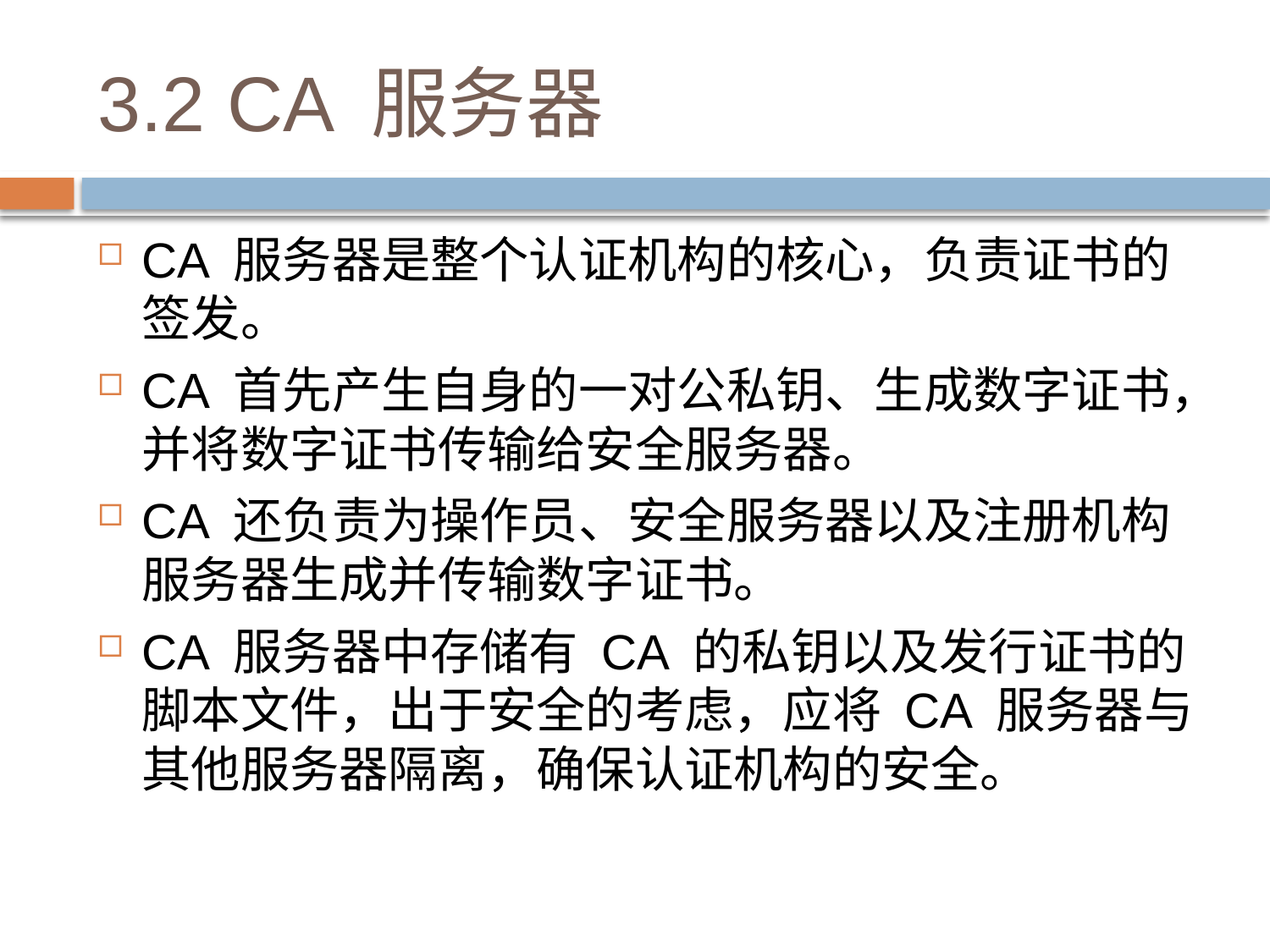

# 3.2 CA 服务器
CA 服务器是整个认证机构的核心，负责证书的签发。
CA 首先产生自身的一对公私钥、生成数字证书，并将数字证书传输给安全服务器。
CA 还负责为操作员、安全服务器以及注册机构服务器生成并传输数字证书。
CA 服务器中存储有 CA 的私钥以及发行证书的脚本文件，出于安全的考虑，应将 CA 服务器与其他服务器隔离，确保认证机构的安全。